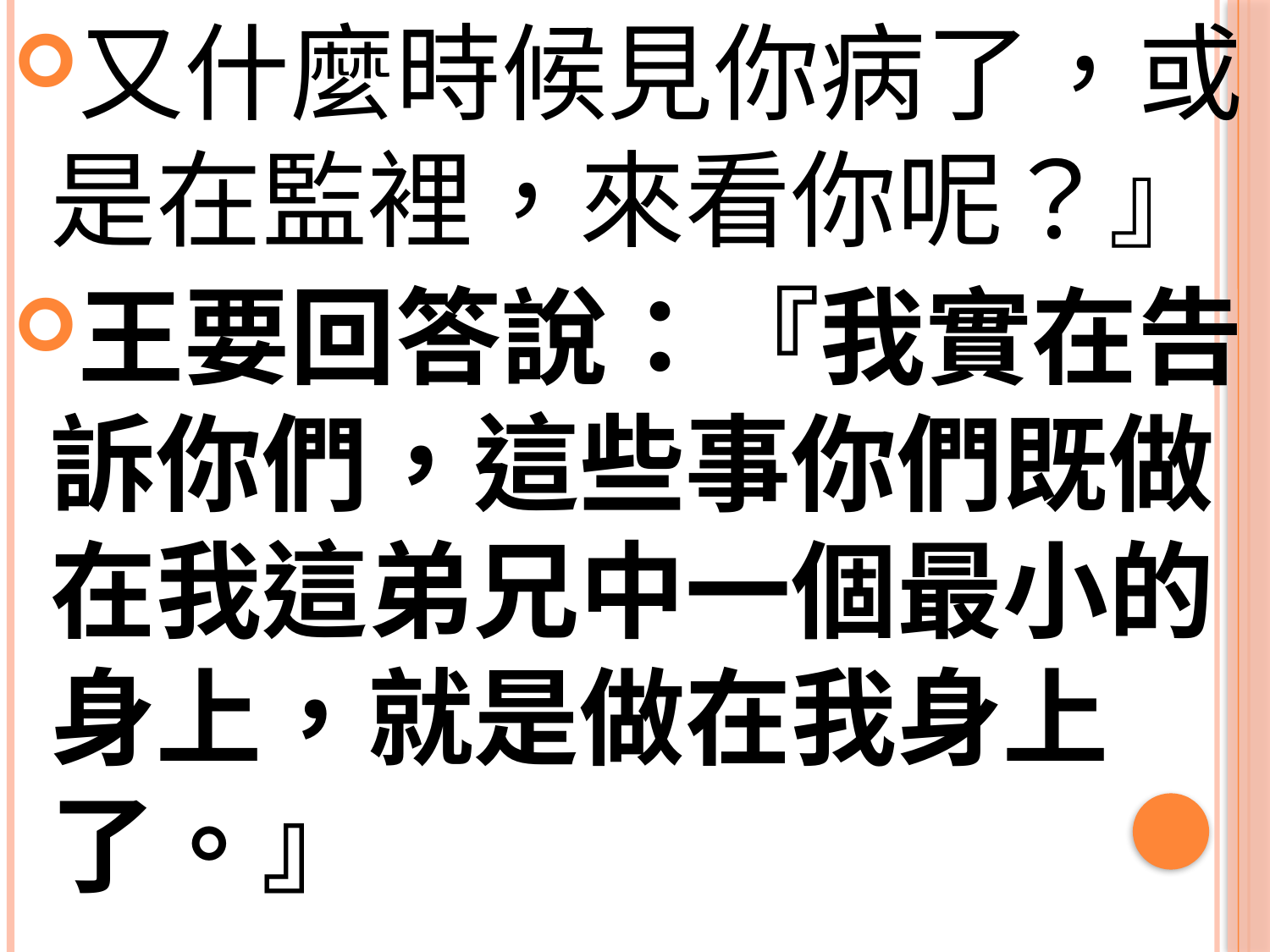

又什麼時候見你病了，或是在監裡，來看你呢？』
王要回答說：『我實在告訴你們，這些事你們既做在我這弟兄中一個最小的身上，就是做在我身上了。』